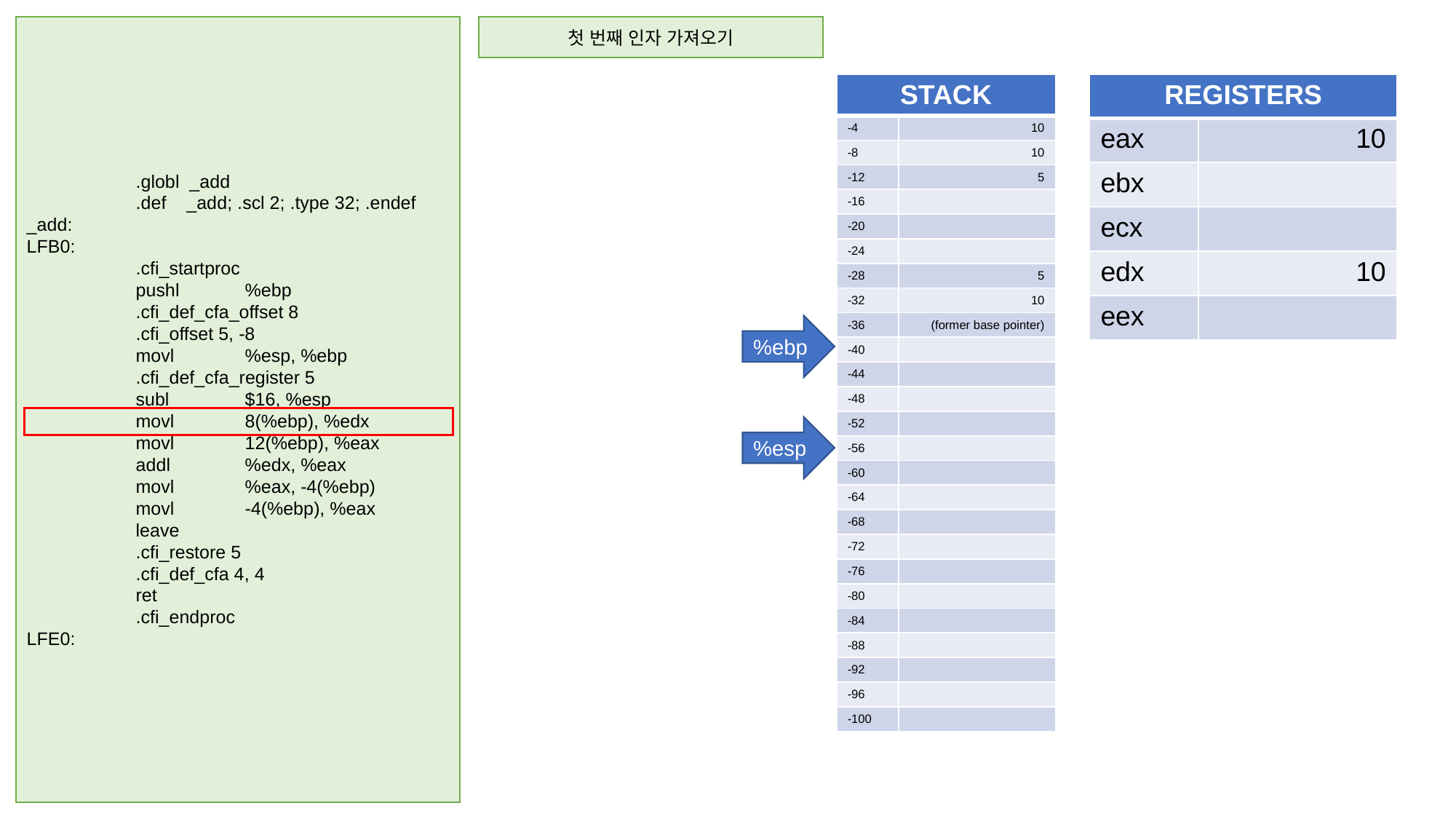

.globl  _add
	.def    _add; .scl 2; .type 32; .endef
_add:
LFB0:
	.cfi_startproc
	pushl	%ebp
	.cfi_def_cfa_offset 8
	.cfi_offset 5, -8
	movl	%esp, %ebp
	.cfi_def_cfa_register 5
	subl	$16, %esp
	movl	8(%ebp), %edx
	movl	12(%ebp), %eax
	addl	%edx, %eax
	movl	%eax, -4(%ebp)
	movl	-4(%ebp), %eax
	leave
	.cfi_restore 5
	.cfi_def_cfa 4, 4
	ret
	.cfi_endproc
LFE0:
첫 번째 인자 가져오기
| STACK | STACK |
| --- | --- |
| -4 | 10 |
| -8 | 10 |
| -12 | 5 |
| -16 |  |
| -20 |  |
| -24 |  |
| -28 | 5 |
| -32 | 10 |
| -36 | (former base pointer) |
| -40 |  |
| -44 |  |
| -48 |  |
| -52 |  |
| -56 |  |
| -60 |  |
| -64 |  |
| -68 |  |
| -72 |  |
| -76 |  |
| -80 |  |
| -84 |  |
| -88 |  |
| -92 |  |
| -96 |  |
| -100 |  |
| REGISTERS |  |
| --- | --- |
| eax | 10 |
| ebx |  |
| ecx |  |
| edx | 10 |
| eex |  |
%ebp

%esp